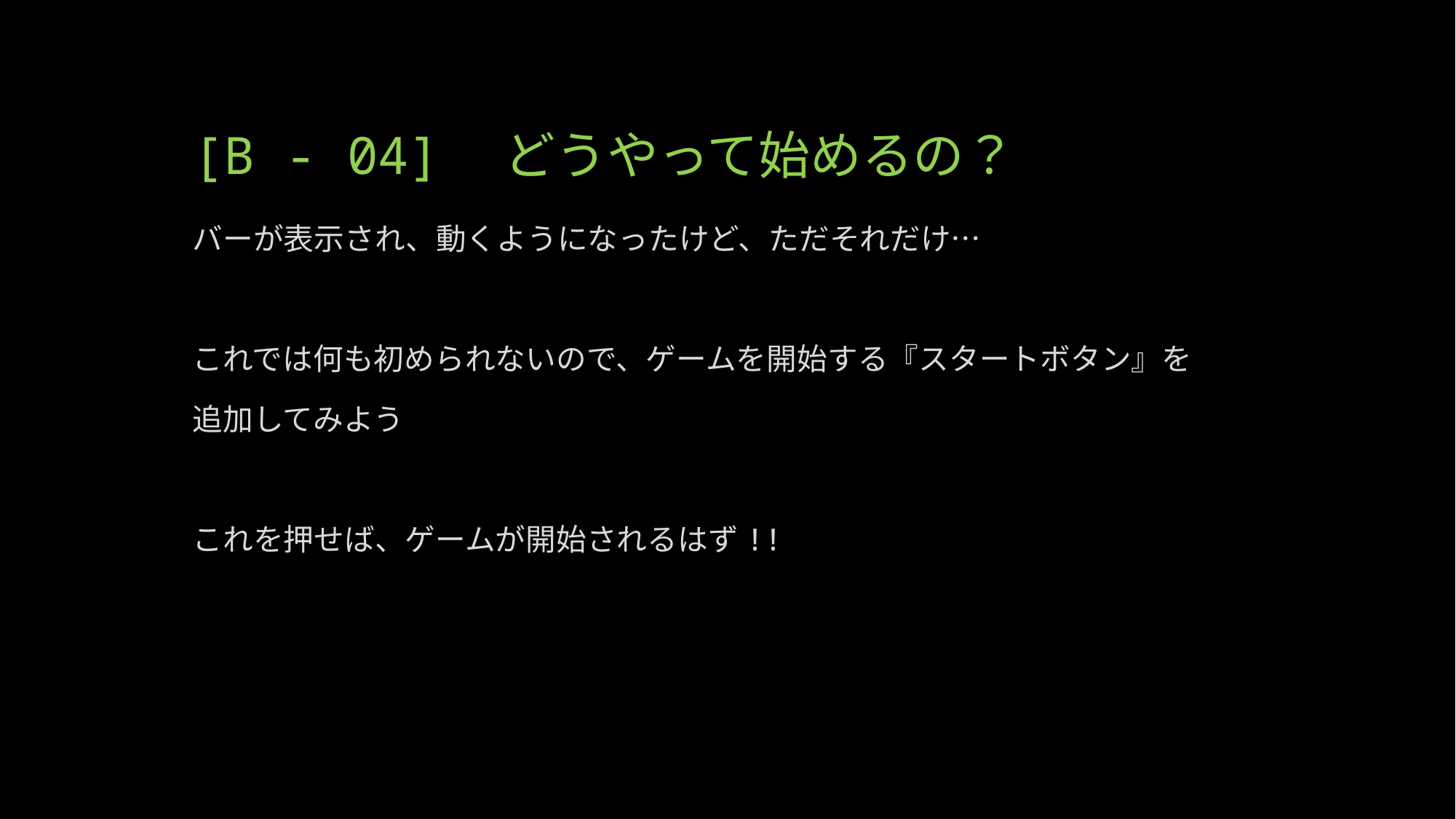

# [B - 04]　どうやって始めるの？
バーが表示され、動くようになったけど、ただそれだけ…

これでは何も初められないので、ゲームを開始する『スタートボタン』を
追加してみよう

これを押せば、ゲームが開始されるはず!!